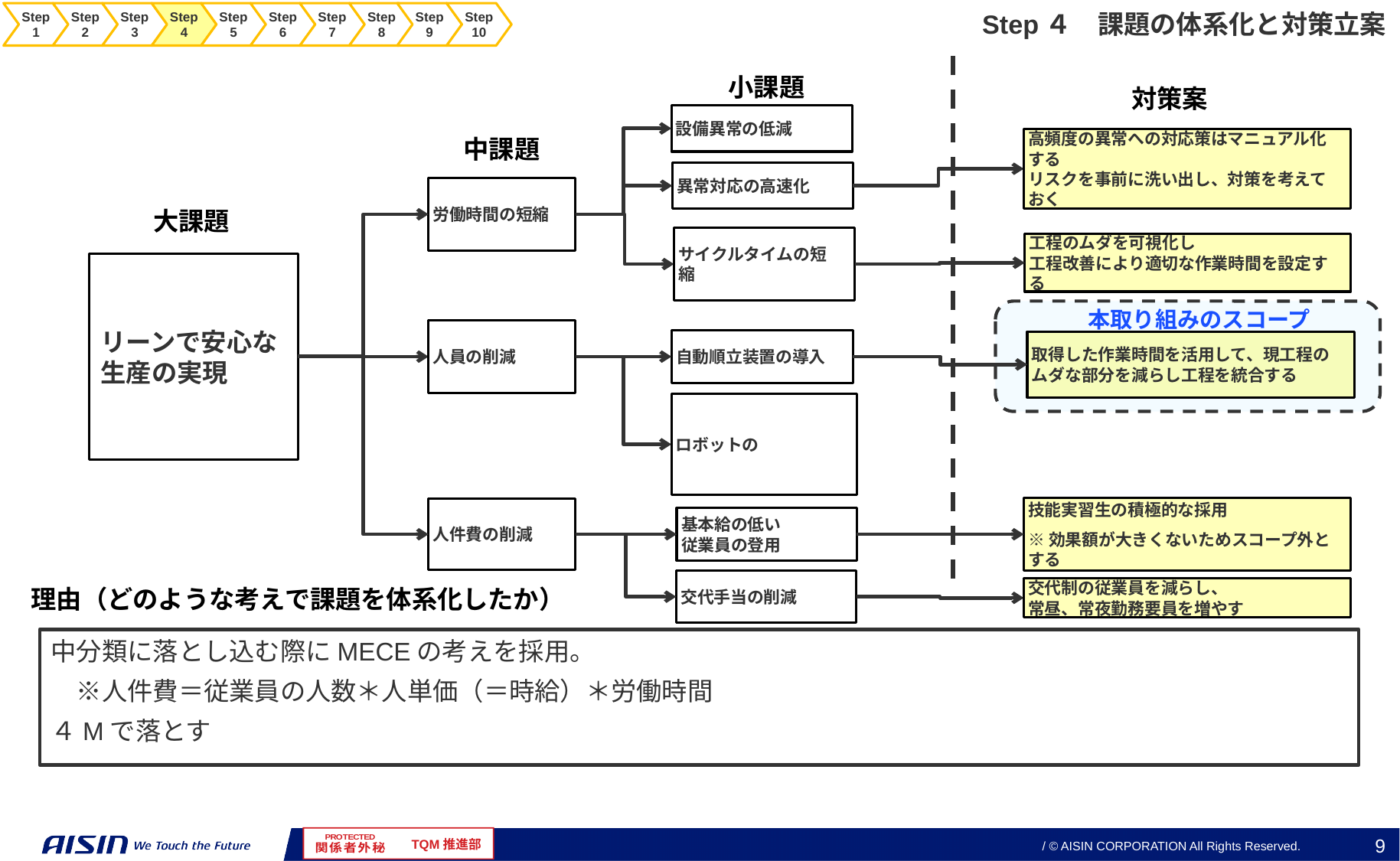

Step４　課題の体系化と対策立案
Step1
Step2
Step3
Step4
Step5
Step6
Step7
Step8
Step9
Step10
小課題
対策案
設備異常の低減
中課題
高頻度の異常への対応策はマニュアル化する
リスクを事前に洗い出し、対策を考えておく
異常対応の高速化
労働時間の短縮
大課題
サイクルタイムの短縮
工程のムダを可視化し
工程改善により適切な作業時間を設定する
リーンで安心な生産の実現
本取り組みのスコープ

人員の削減
自動順立装置の導入
取得した作業時間を活用して、現工程の
ムダな部分を減らし工程を統合する
ロボットの
技能実習生の積極的な採用
※効果額が大きくないためスコープ外とする
人件費の削減
基本給の低い
従業員の登用
交代手当の削減
理由（どのような考えで課題を体系化したか）
交代制の従業員を減らし、
常昼、常夜勤務要員を増やす
中分類に落とし込む際にMECEの考えを採用。
　※人件費＝従業員の人数＊人単価（＝時給）＊労働時間
４Mで落とす